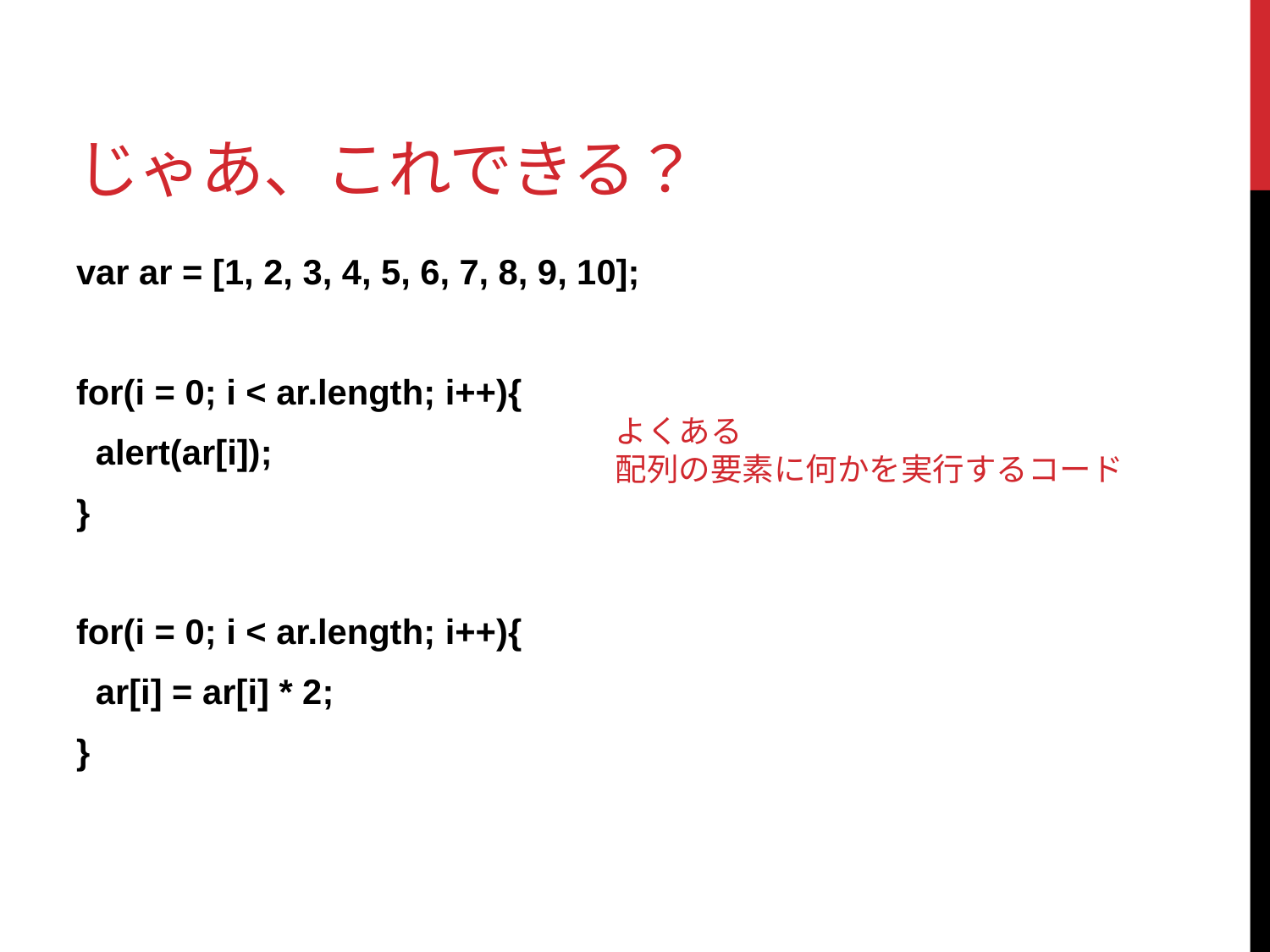

# じゃあ、これできる？
var ar = [1, 2, 3, 4, 5, 6, 7, 8, 9, 10];

for(i = 0; i < ar.length; i++){
  alert(ar[i]);
}

for(i = 0; i < ar.length; i++){
  ar[i] = ar[i] * 2;
}
よくある
配列の要素に何かを実行するコード